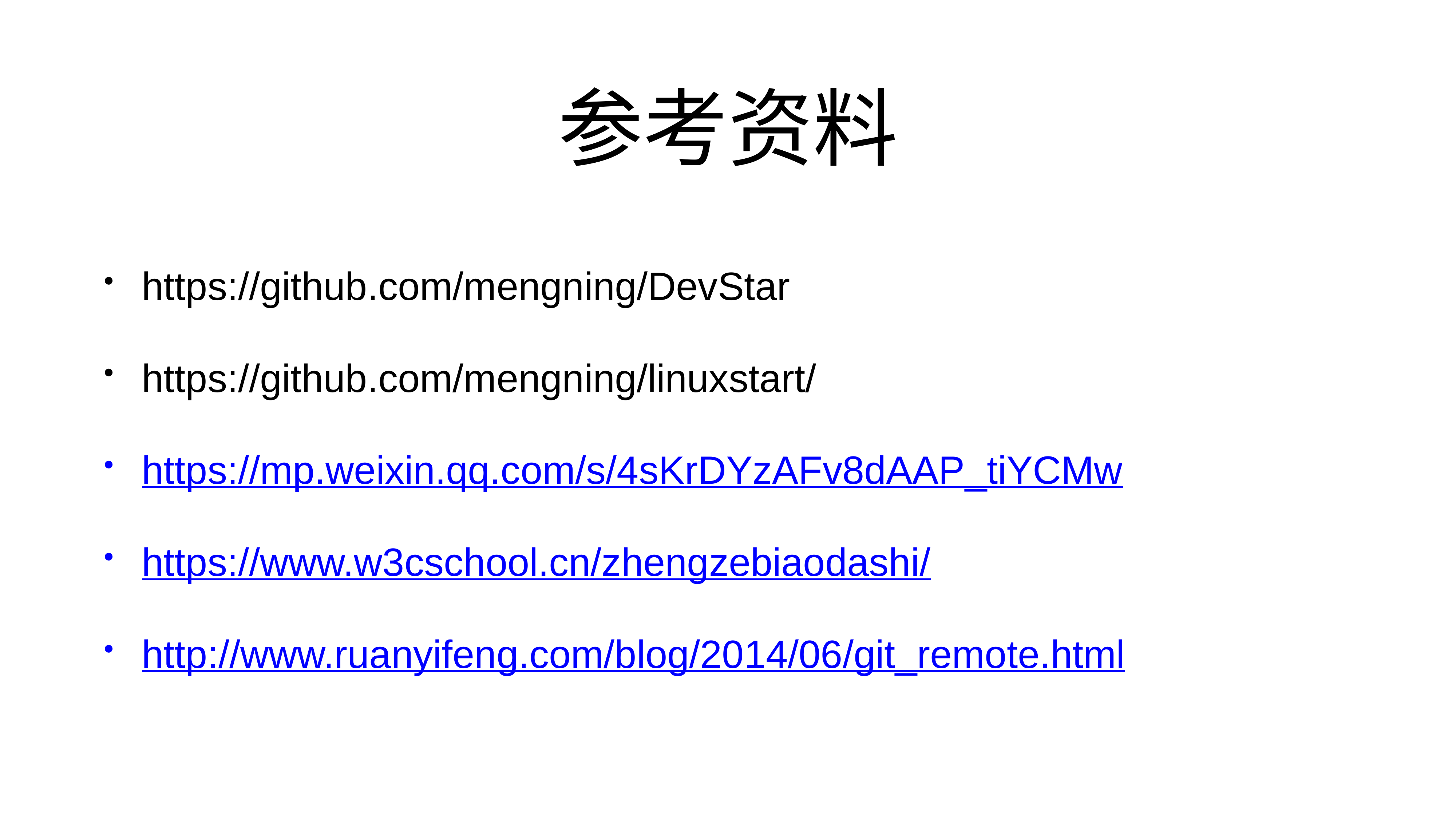

# 参考资料
https://github.com/mengning/DevStar
https://github.com/mengning/linuxstart/
https://mp.weixin.qq.com/s/4sKrDYzAFv8dAAP_tiYCMw
https://www.w3cschool.cn/zhengzebiaodashi/
http://www.ruanyifeng.com/blog/2014/06/git_remote.html